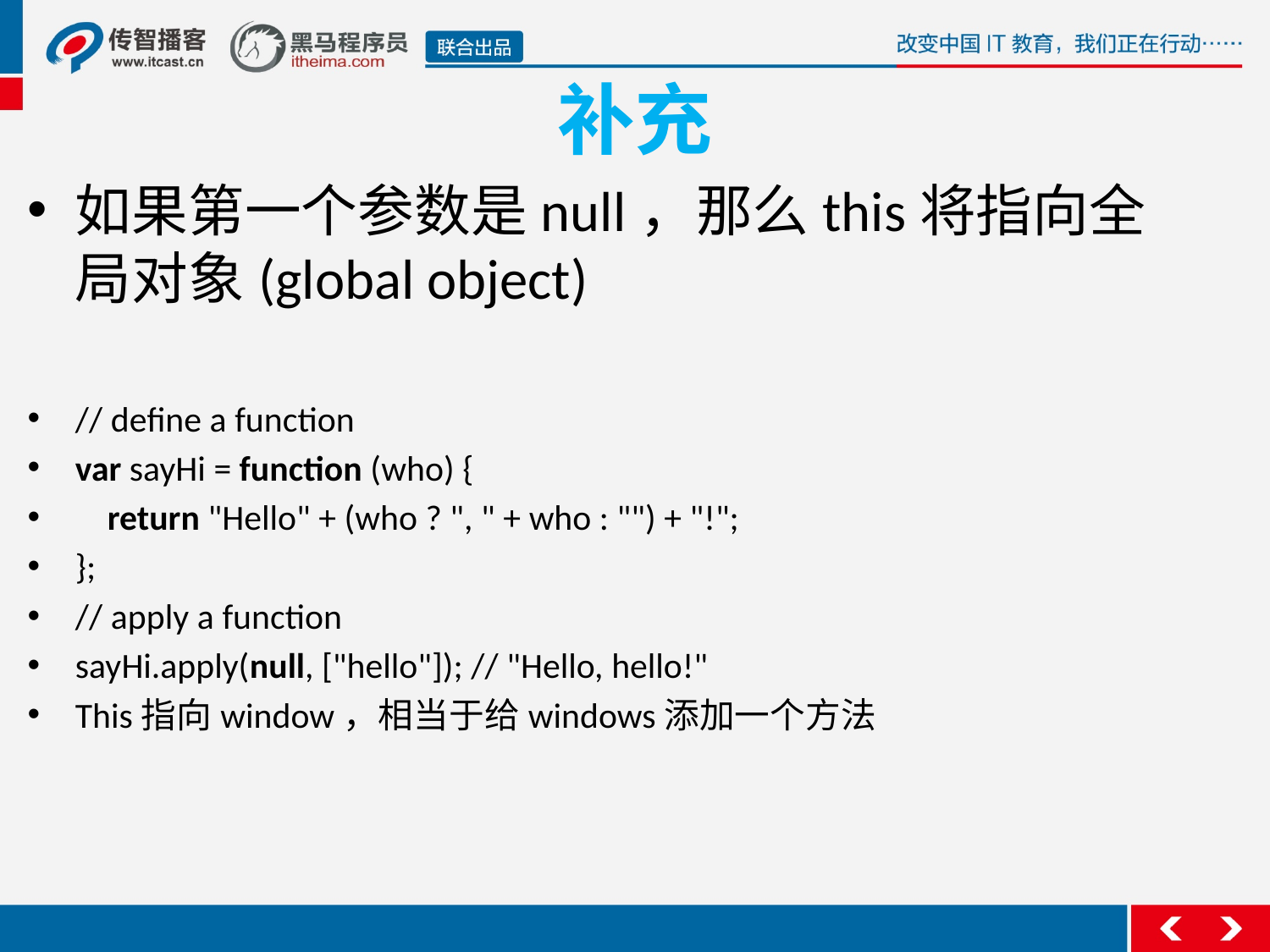

# 补充
如果第一个参数是null，那么this将指向全局对象(global object)

// define a function
var sayHi = function (who) {
    return "Hello" + (who ? ", " + who : "") + "!";
};
// apply a function
sayHi.apply(null, ["hello"]); // "Hello, hello!"
This指向window，相当于给windows添加一个方法